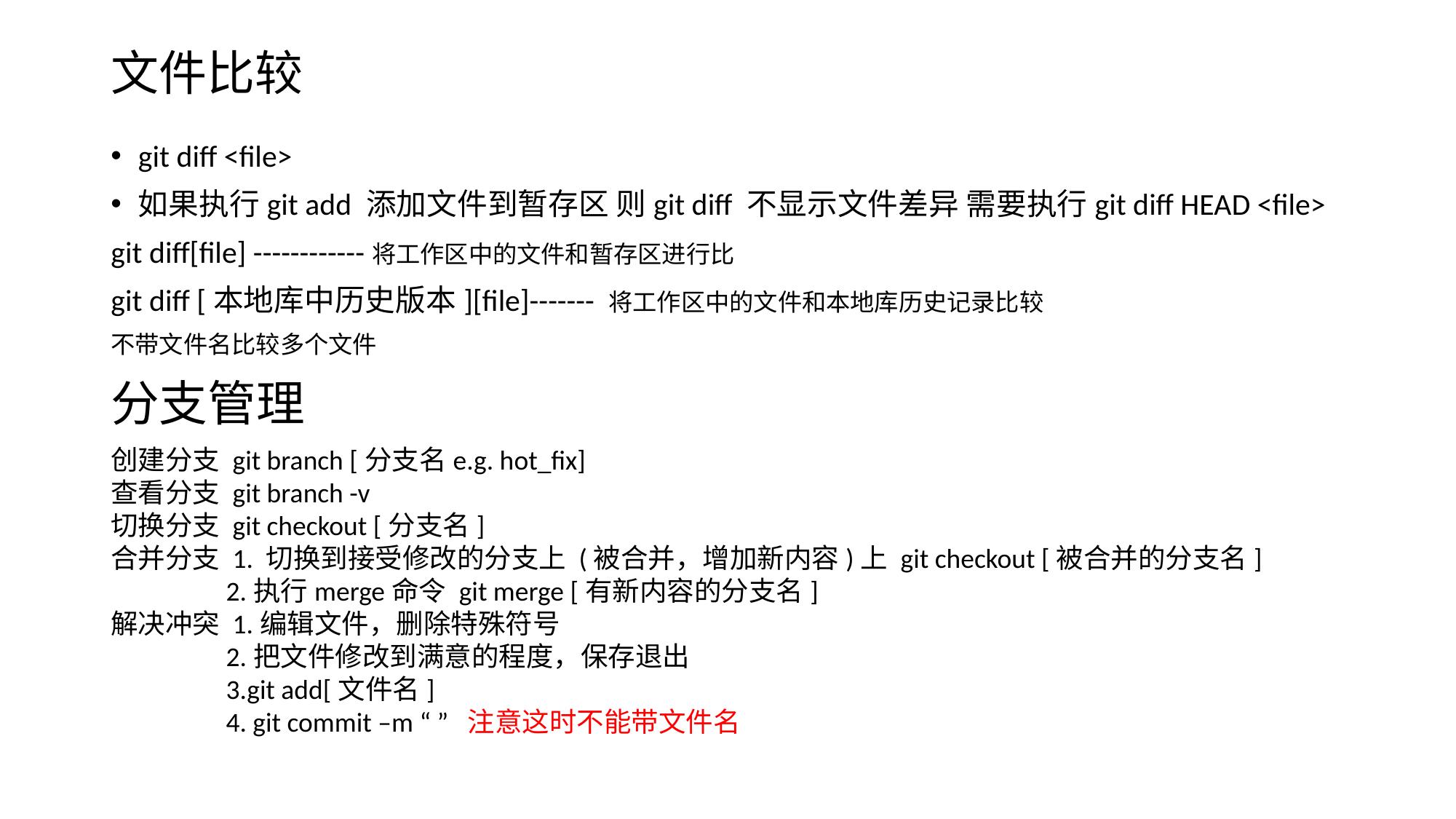

# 文件比较
git diff <file>
如果执行git add 添加文件到暂存区 则git diff 不显示文件差异 需要执行git diff HEAD <file>
git diff[file] ------------将工作区中的文件和暂存区进行比
git diff [本地库中历史版本][file]------- 将工作区中的文件和本地库历史记录比较
不带文件名比较多个文件

分支管理
创建分支 git branch [分支名e.g. hot_fix]
查看分支 git branch -v
切换分支 git checkout [分支名]
合并分支 1. 切换到接受修改的分支上 (被合并，增加新内容)上 git checkout [被合并的分支名]
	 2.执行merge命令 git merge [有新内容的分支名]
解决冲突 1.编辑文件，删除特殊符号
	 2.把文件修改到满意的程度，保存退出
	 3.git add[文件名]
	 4. git commit –m “ ”  注意这时不能带文件名